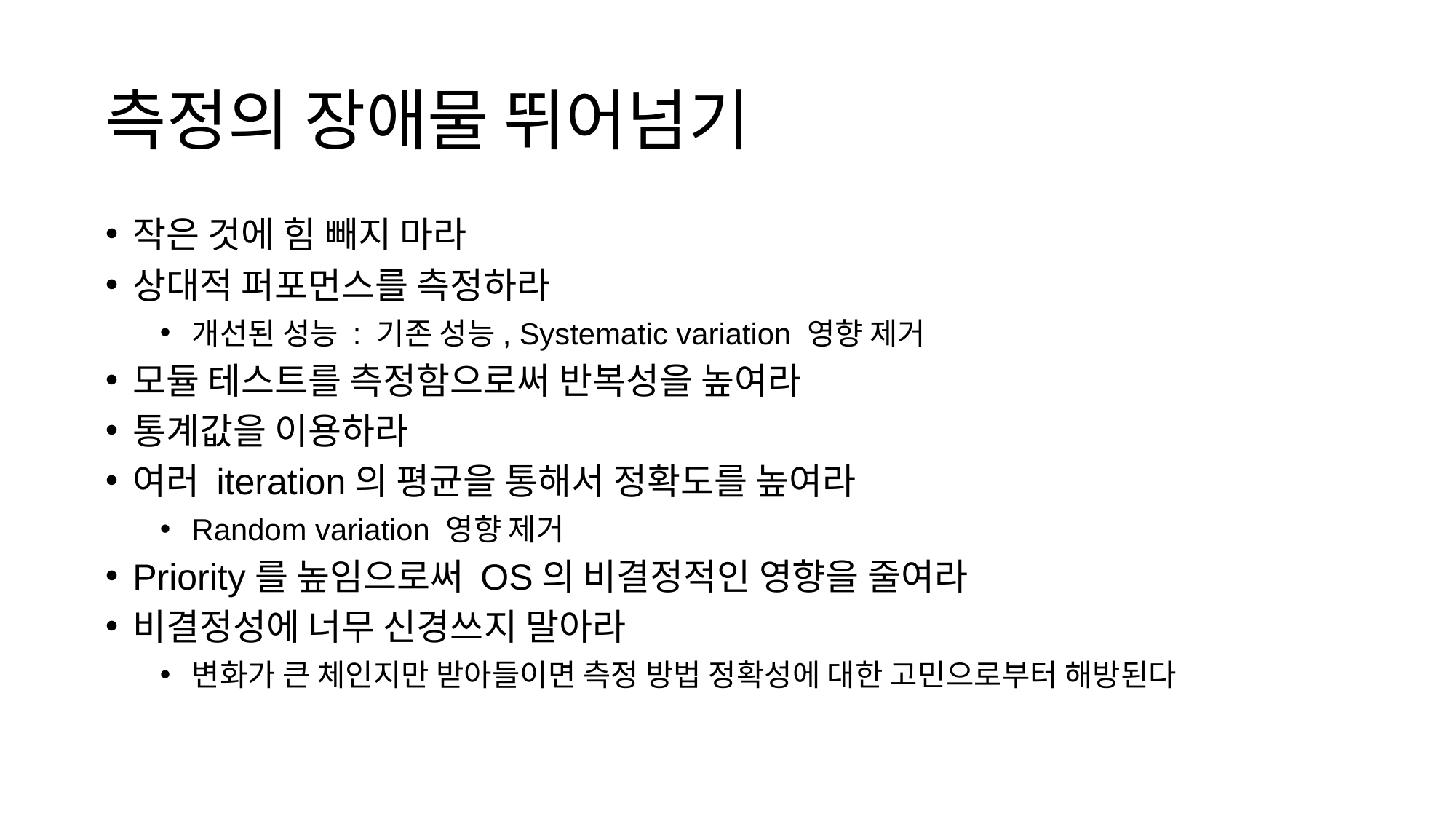

# 측정의 장애물 뛰어넘기
작은 것에 힘 빼지 마라
상대적 퍼포먼스를 측정하라
개선된 성능 : 기존 성능, Systematic variation 영향 제거
모듈 테스트를 측정함으로써 반복성을 높여라
통계값을 이용하라
여러 iteration의 평균을 통해서 정확도를 높여라
Random variation 영향 제거
Priority를 높임으로써 OS의 비결정적인 영향을 줄여라
비결정성에 너무 신경쓰지 말아라
변화가 큰 체인지만 받아들이면 측정 방법 정확성에 대한 고민으로부터 해방된다